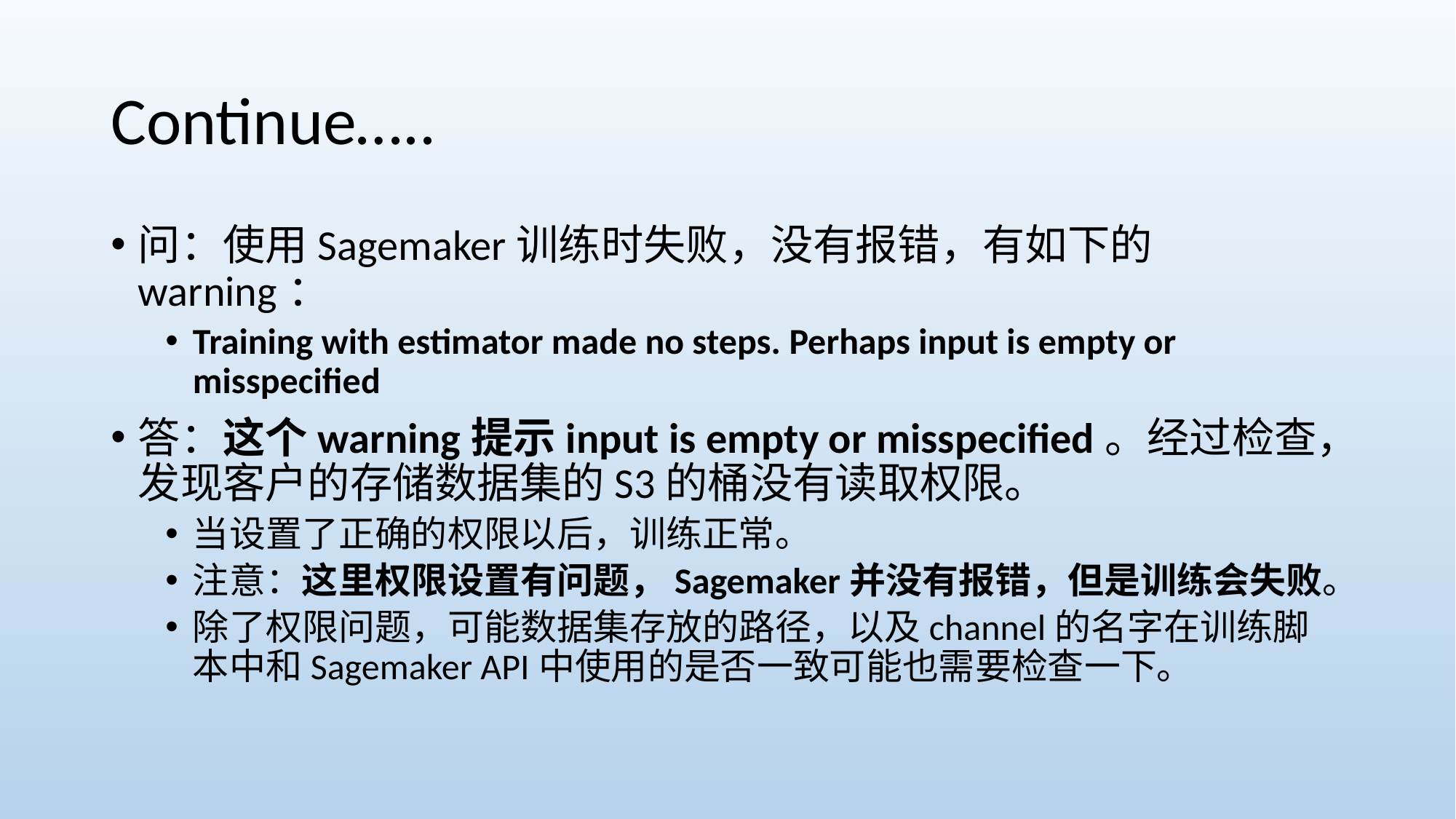

# Continue…..
问：使用Sagemaker训练时失败，没有报错，有如下的warning：
Training with estimator made no steps. Perhaps input is empty or misspecified
答：这个warning提示input is empty or misspecified。经过检查，发现客户的存储数据集的S3的桶没有读取权限。
当设置了正确的权限以后，训练正常。
注意：这里权限设置有问题，Sagemaker并没有报错，但是训练会失败。
除了权限问题，可能数据集存放的路径，以及channel的名字在训练脚本中和Sagemaker API中使用的是否一致可能也需要检查一下。